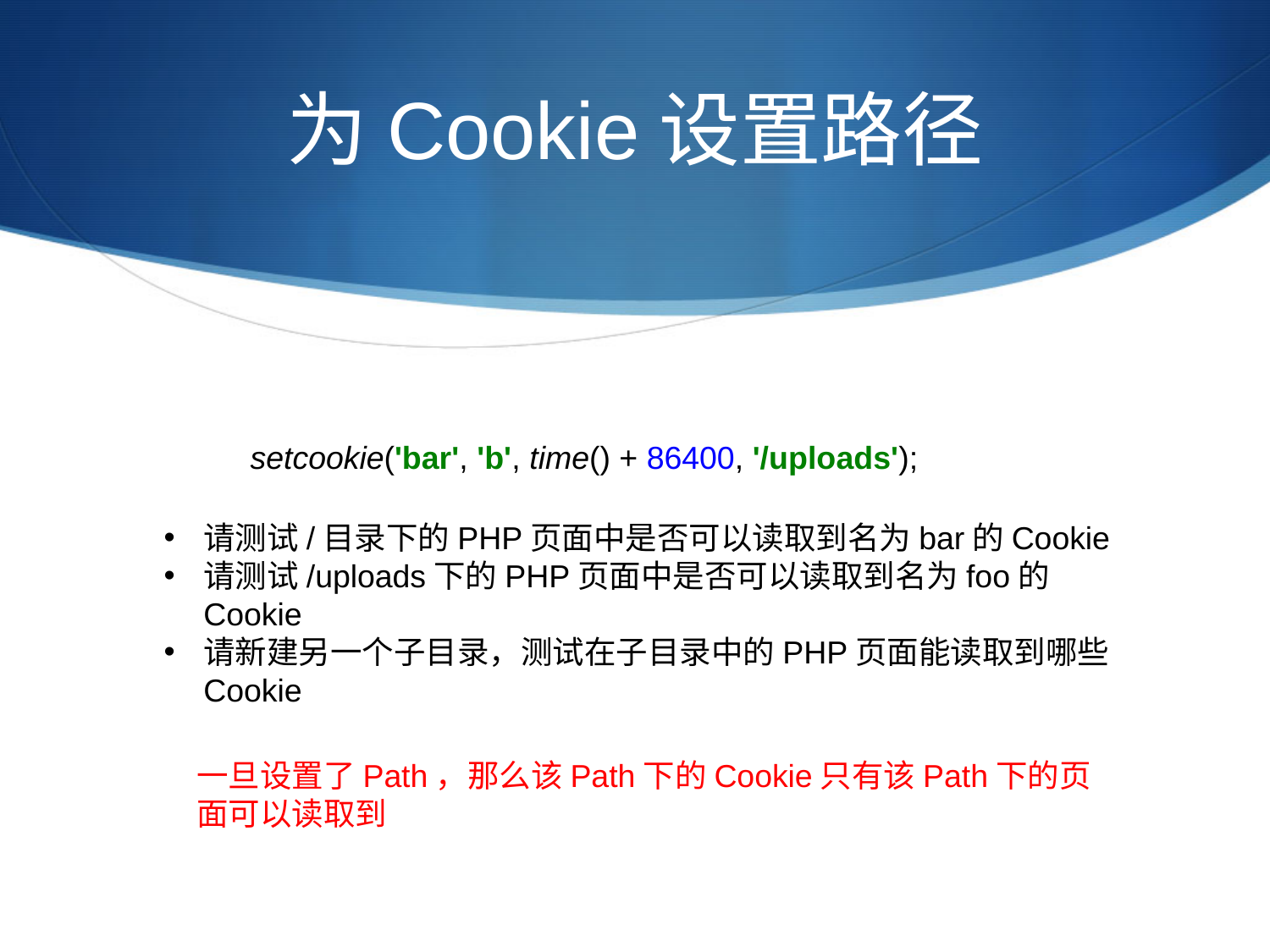

# 为Cookie设置路径
setcookie('bar', 'b', time() + 86400, '/uploads');
请测试/目录下的PHP页面中是否可以读取到名为bar的Cookie
请测试/uploads下的PHP页面中是否可以读取到名为foo的Cookie
请新建另一个子目录，测试在子目录中的PHP页面能读取到哪些Cookie
一旦设置了Path，那么该Path下的Cookie只有该Path下的页面可以读取到